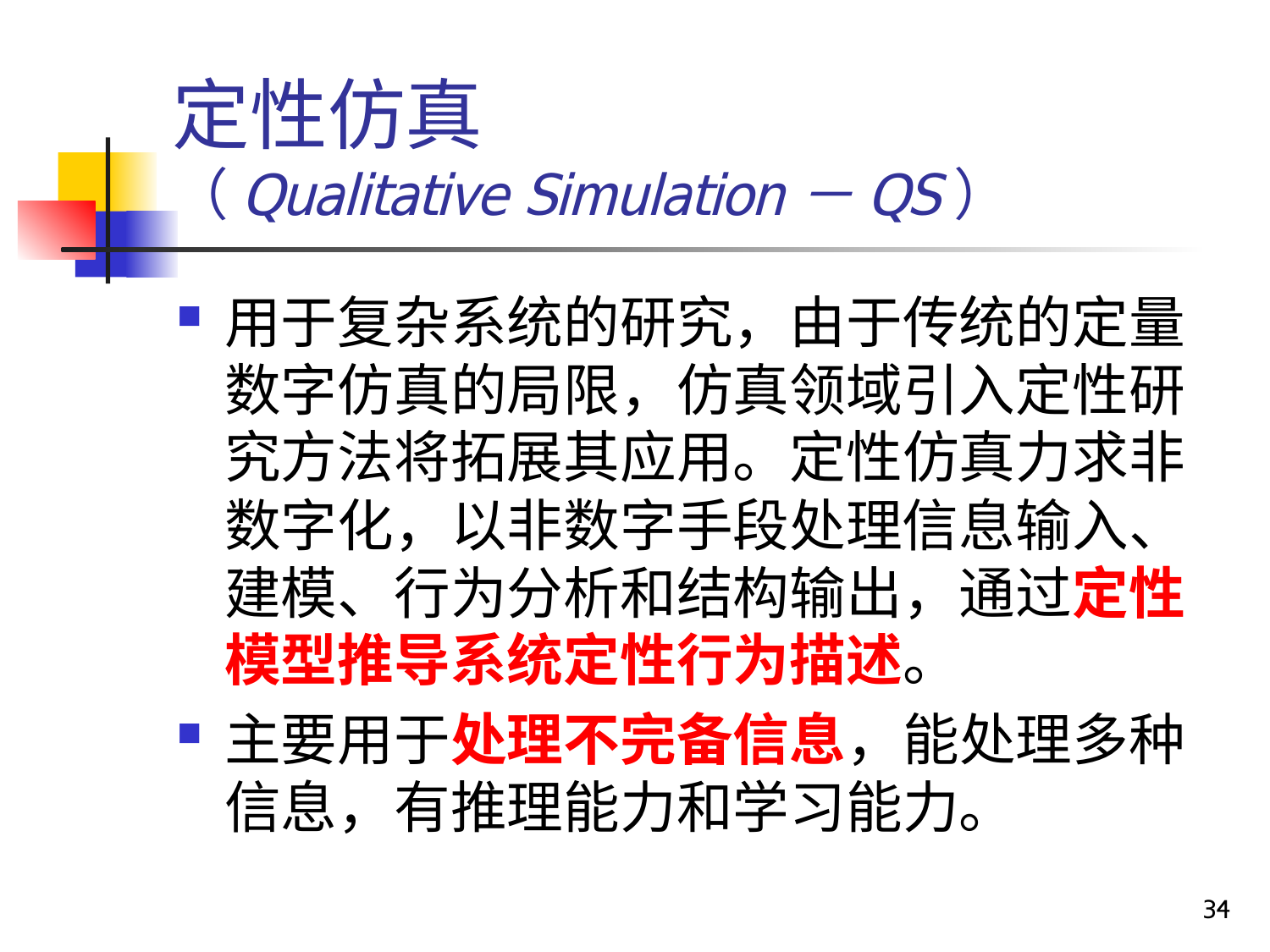

# 定性仿真 （Qualitative Simulation－QS）
用于复杂系统的研究，由于传统的定量数字仿真的局限，仿真领域引入定性研究方法将拓展其应用。定性仿真力求非数字化，以非数字手段处理信息输入、建模、行为分析和结构输出，通过定性模型推导系统定性行为描述。
主要用于处理不完备信息，能处理多种信息，有推理能力和学习能力。

34